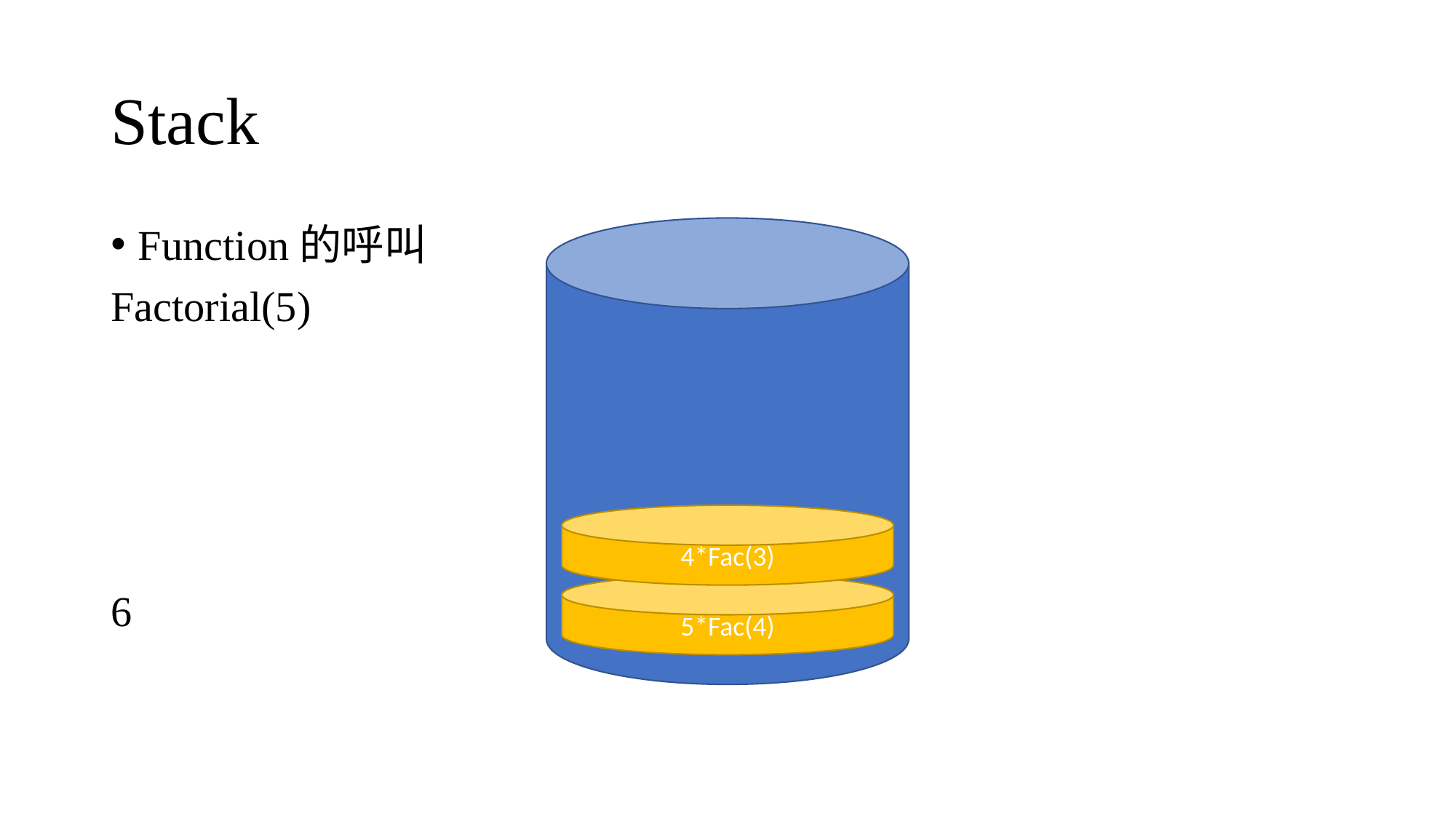

# Stack
Function的呼叫
Factorial(5)

6

4*Fac(3)
5*Fac(4)